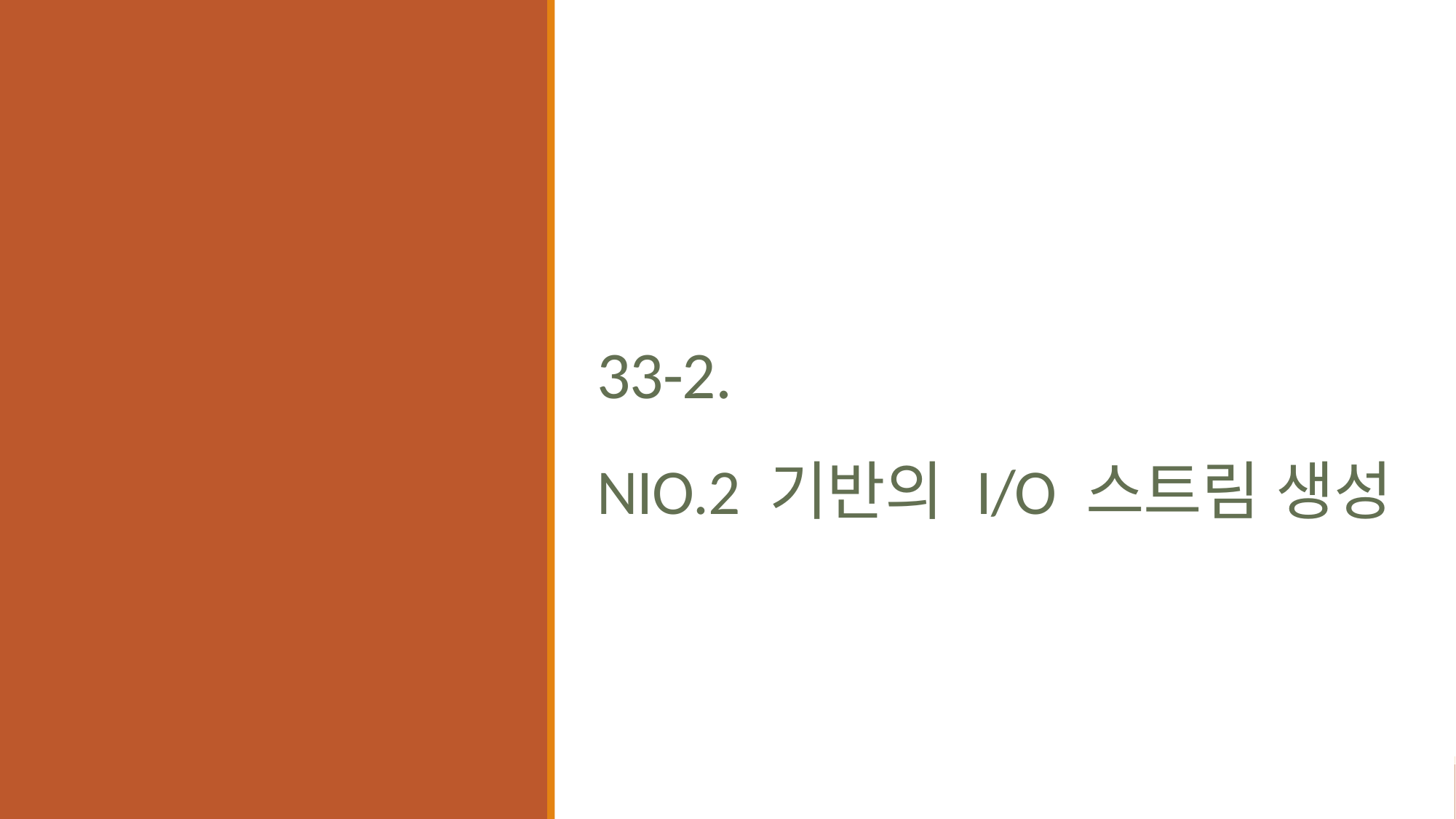

# 33-2. NIO.2 기반의 I/O 스트림 생성